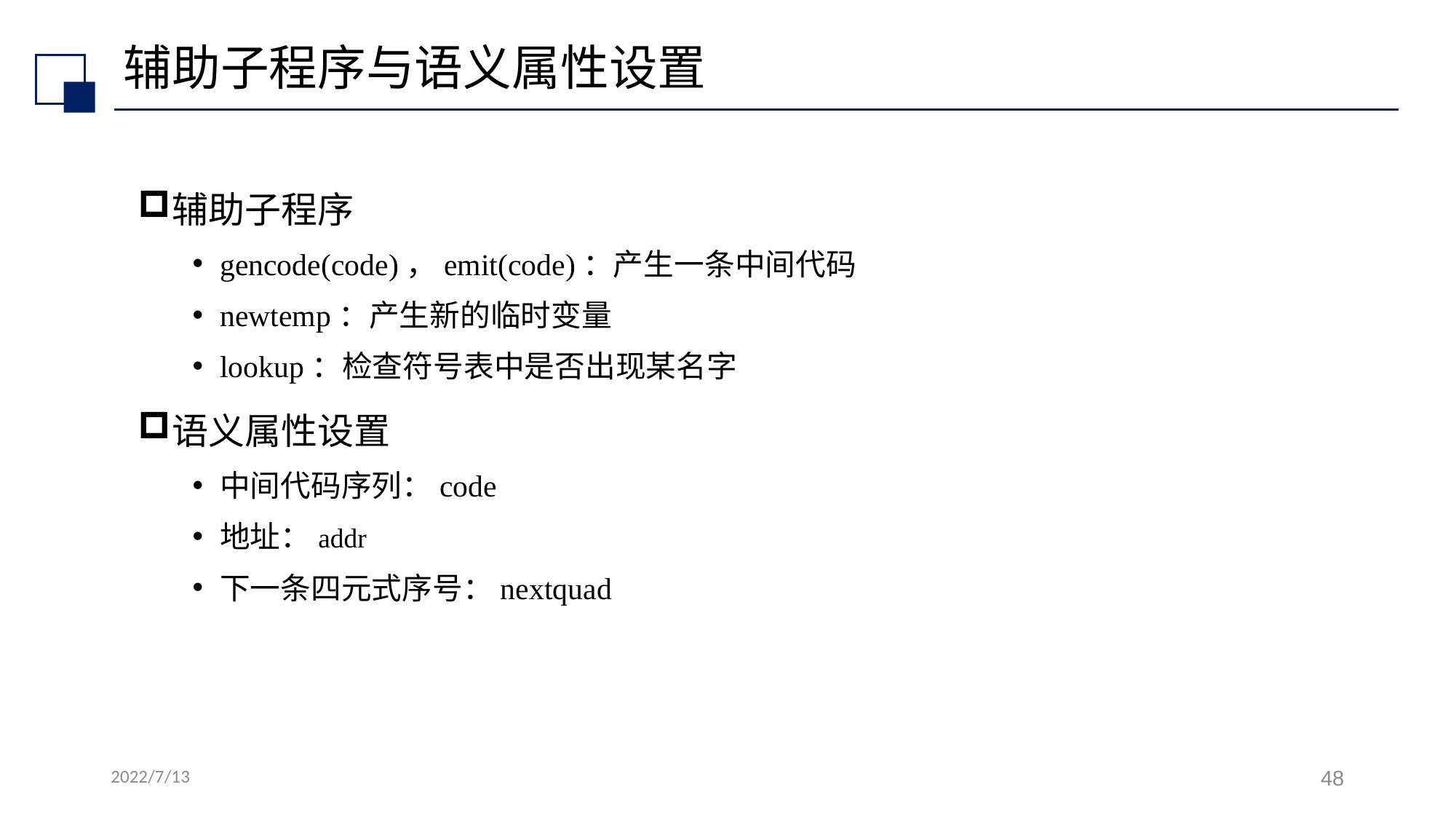

# 辅助子程序与语义属性设置
辅助子程序
gencode(code)，emit(code)：产生一条中间代码
newtemp：产生新的临时变量
lookup：检查符号表中是否出现某名字
语义属性设置
中间代码序列：code
地址：addr
下一条四元式序号：nextquad
2022/7/13
48